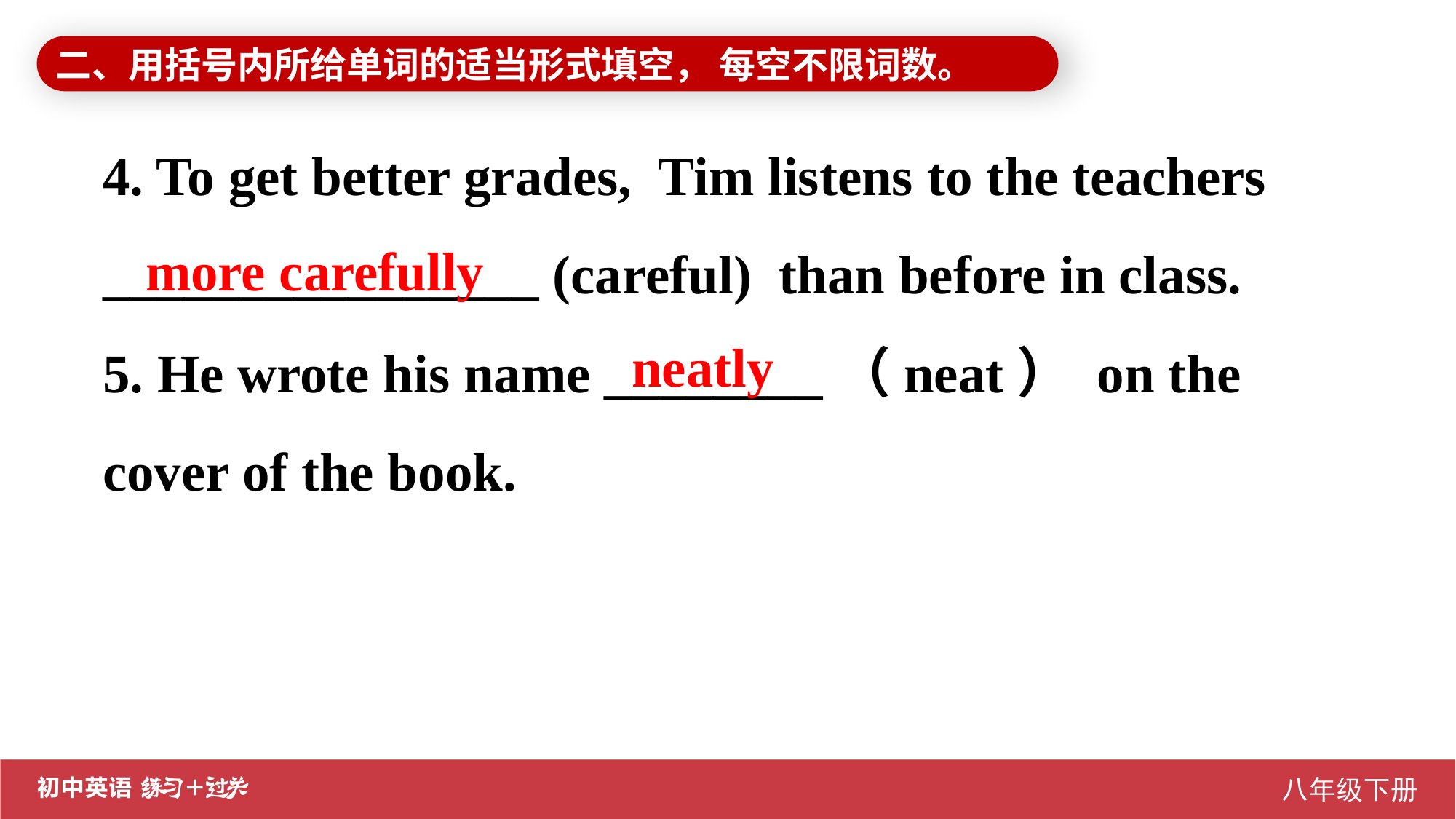

二、用括号内所给单词的适当形式填空， 每空不限词数。
4. To get better grades,  Tim listens to the teachers ________________ (careful)  than before in class.
5. He wrote his name ________（neat） on the cover of the book.

 more carefully
neatly